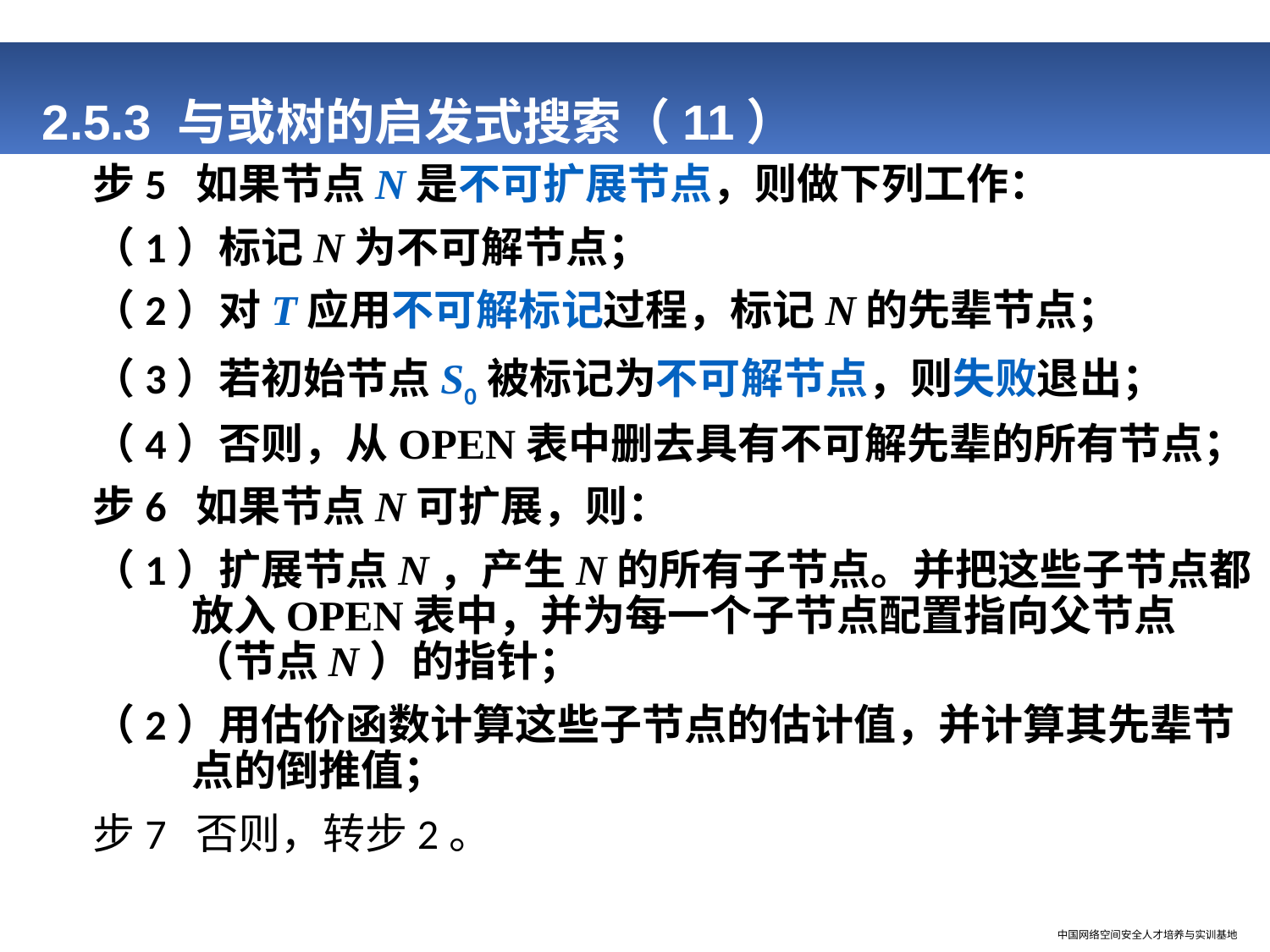

# 2.5.3 与或树的启发式搜索（11）
步5  如果节点N是不可扩展节点，则做下列工作：
（1）标记N为不可解节点；
（2）对T应用不可解标记过程，标记N的先辈节点；
（3）若初始节点S0被标记为不可解节点，则失败退出；
（4）否则，从OPEN表中删去具有不可解先辈的所有节点；
步6  如果节点N可扩展，则：
（1）扩展节点N，产生N的所有子节点。并把这些子节点都放入OPEN表中，并为每一个子节点配置指向父节点（节点N）的指针；
（2）用估价函数计算这些子节点的估计值，并计算其先辈节点的倒推值；
步7  否则，转步2。